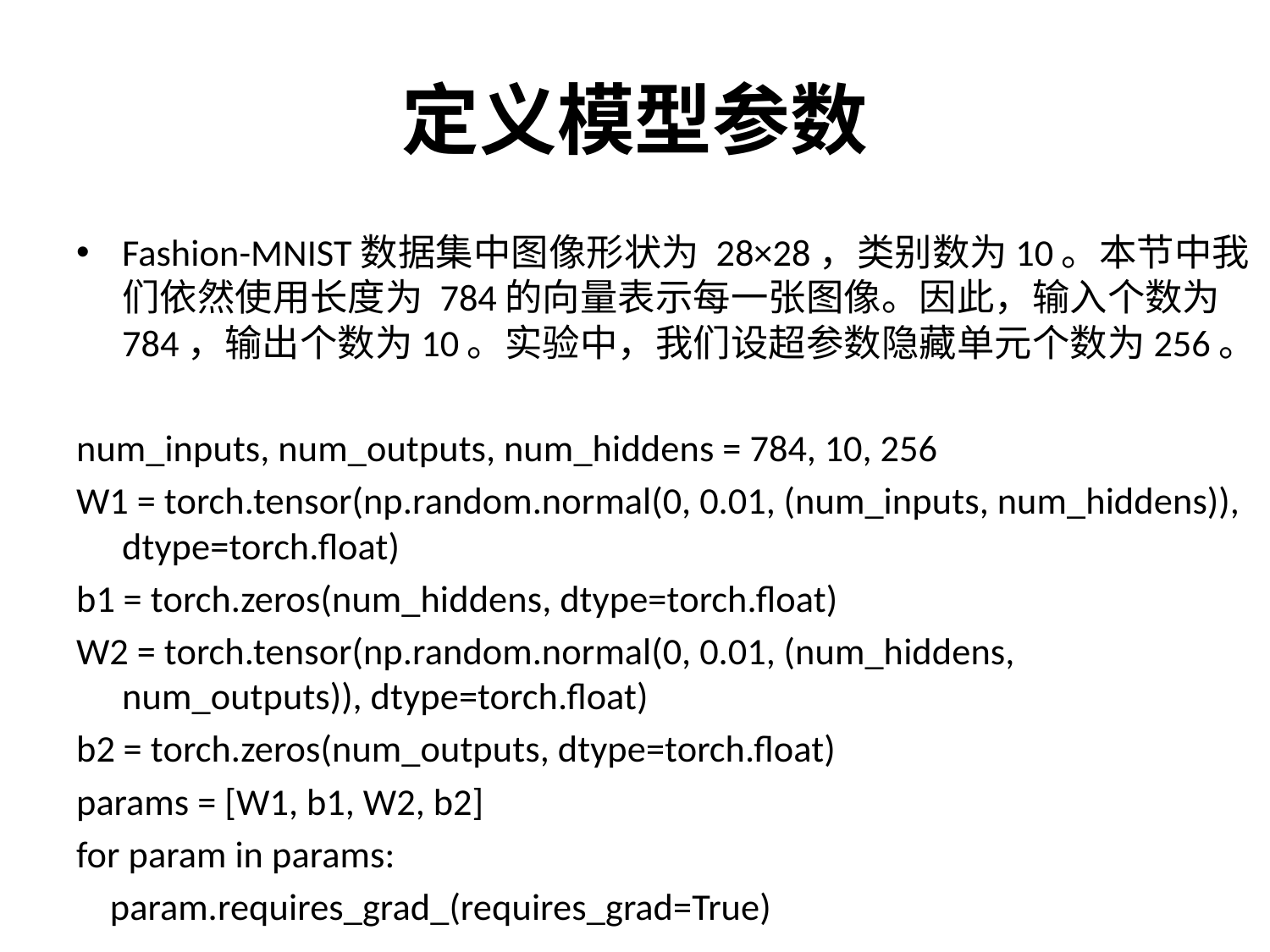

# 定义模型参数
Fashion-MNIST数据集中图像形状为 28×28，类别数为10。本节中我们依然使用长度为 784的向量表示每一张图像。因此，输入个数为784，输出个数为10。实验中，我们设超参数隐藏单元个数为256。

num_inputs, num_outputs, num_hiddens = 784, 10, 256
W1 = torch.tensor(np.random.normal(0, 0.01, (num_inputs, num_hiddens)), dtype=torch.float)
b1 = torch.zeros(num_hiddens, dtype=torch.float)
W2 = torch.tensor(np.random.normal(0, 0.01, (num_hiddens, num_outputs)), dtype=torch.float)
b2 = torch.zeros(num_outputs, dtype=torch.float)
params = [W1, b1, W2, b2]
for param in params:
    param.requires_grad_(requires_grad=True)